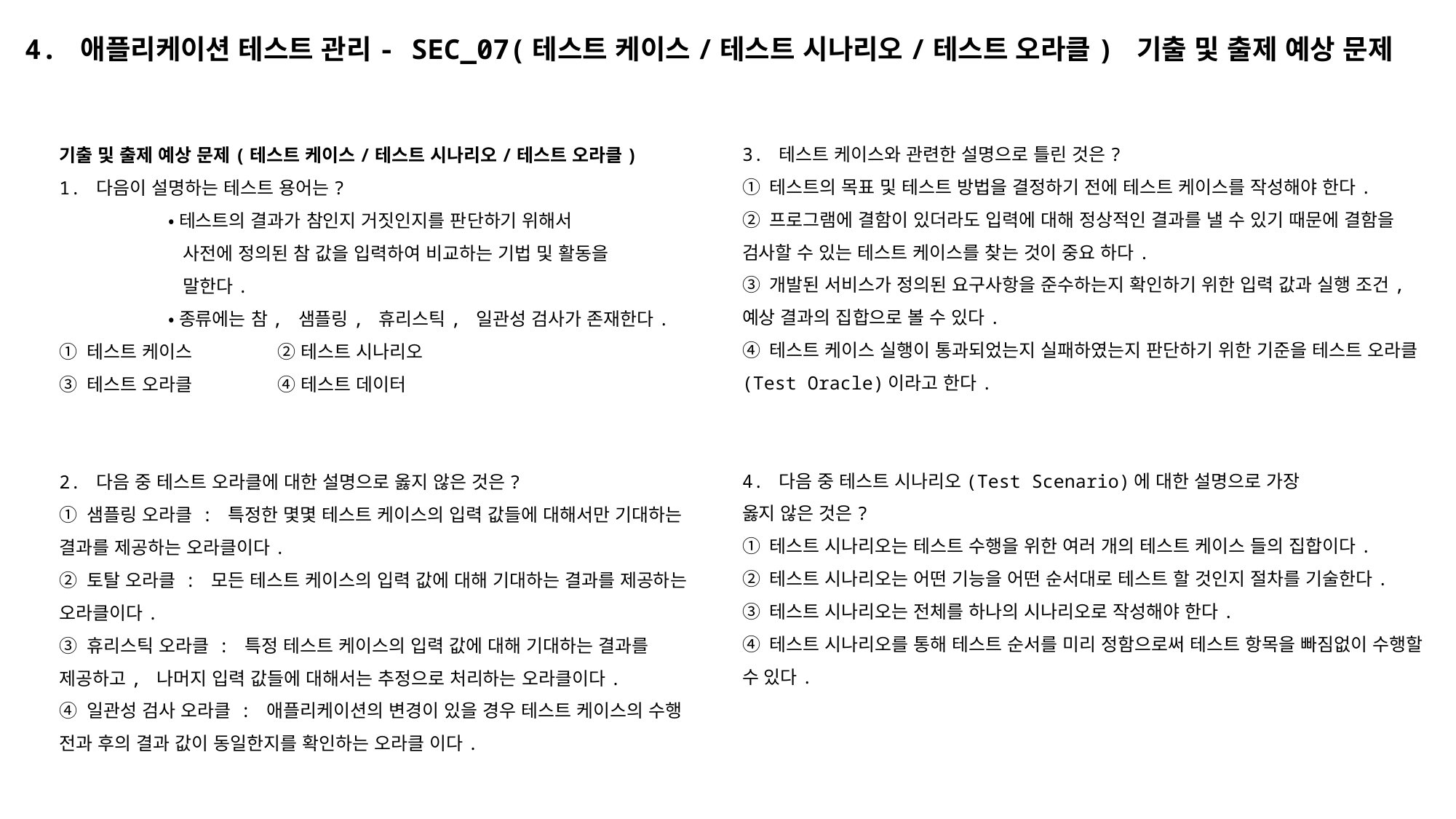

# 4. 애플리케이션 테스트 관리- SEC_07(테스트 케이스/테스트 시나리오/테스트 오라클) 기출 및 출제 예상 문제
3. 테스트 케이스와 관련한 설명으로 틀린 것은?
① 테스트의 목표 및 테스트 방법을 결정하기 전에 테스트 케이스를 작성해야 한다.
② 프로그램에 결함이 있더라도 입력에 대해 정상적인 결과를 낼 수 있기 때문에 결함을 검사할 수 있는 테스트 케이스를 찾는 것이 중요 하다.
③ 개발된 서비스가 정의된 요구사항을 준수하는지 확인하기 위한 입력 값과 실행 조건, 예상 결과의 집합으로 볼 수 있다.
④ 테스트 케이스 실행이 통과되었는지 실패하였는지 판단하기 위한 기준을 테스트 오라클(Test Oracle)이라고 한다.

4. 다음 중 테스트 시나리오(Test Scenario)에 대한 설명으로 가장
옳지 않은 것은?
① 테스트 시나리오는 테스트 수행을 위한 여러 개의 테스트 케이스 들의 집합이다.
② 테스트 시나리오는 어떤 기능을 어떤 순서대로 테스트 할 것인지 절차를 기술한다.
③ 테스트 시나리오는 전체를 하나의 시나리오로 작성해야 한다.
④ 테스트 시나리오를 통해 테스트 순서를 미리 정함으로써 테스트 항목을 빠짐없이 수행할 수 있다.
기출 및 출제 예상 문제(테스트 케이스/테스트 시나리오/테스트 오라클)
1. 다음이 설명하는 테스트 용어는?
	•테스트의 결과가 참인지 거짓인지를 판단하기 위해서
	  사전에 정의된 참 값을 입력하여 비교하는 기법 및 활동을
	  말한다.
	•종류에는 참, 샘플링, 휴리스틱, 일관성 검사가 존재한다.
① 테스트 케이스	② 테스트 시나리오
③ 테스트 오라클	④ 테스트 데이터

2. 다음 중 테스트 오라클에 대한 설명으로 옳지 않은 것은?
① 샘플링 오라클 : 특정한 몇몇 테스트 케이스의 입력 값들에 대해서만 기대하는 결과를 제공하는 오라클이다.
② 토탈 오라클 : 모든 테스트 케이스의 입력 값에 대해 기대하는 결과를 제공하는 오라클이다.
③ 휴리스틱 오라클 : 특정 테스트 케이스의 입력 값에 대해 기대하는 결과를 제공하고, 나머지 입력 값들에 대해서는 추정으로 처리하는 오라클이다.
④ 일관성 검사 오라클 : 애플리케이션의 변경이 있을 경우 테스트 케이스의 수행 전과 후의 결과 값이 동일한지를 확인하는 오라클 이다.